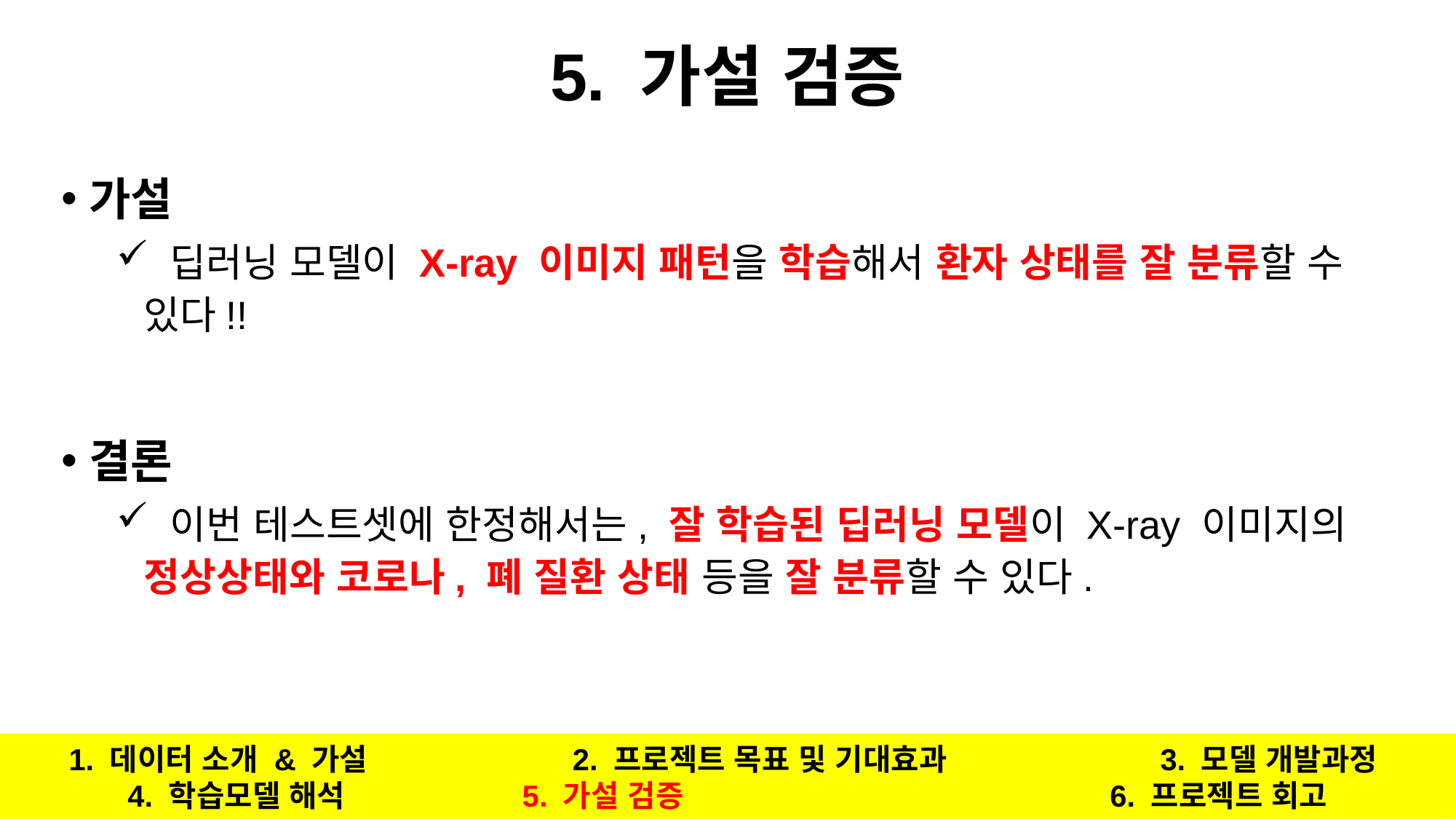

# 5. 가설 검증
가설
 딥러닝 모델이 X-ray 이미지 패턴을 학습해서 환자 상태를 잘 분류할 수 있다!!

결론
 이번 테스트셋에 한정해서는, 잘 학습된 딥러닝 모델이 X-ray 이미지의 정상상태와 코로나, 폐 질환 상태 등을 잘 분류할 수 있다.

1. 데이터 소개 & 가설		       2. 프로젝트 목표 및 기대효과		3. 모델 개발과정
4. 학습모델 해석		       5. 가설 검증				6. 프로젝트 회고